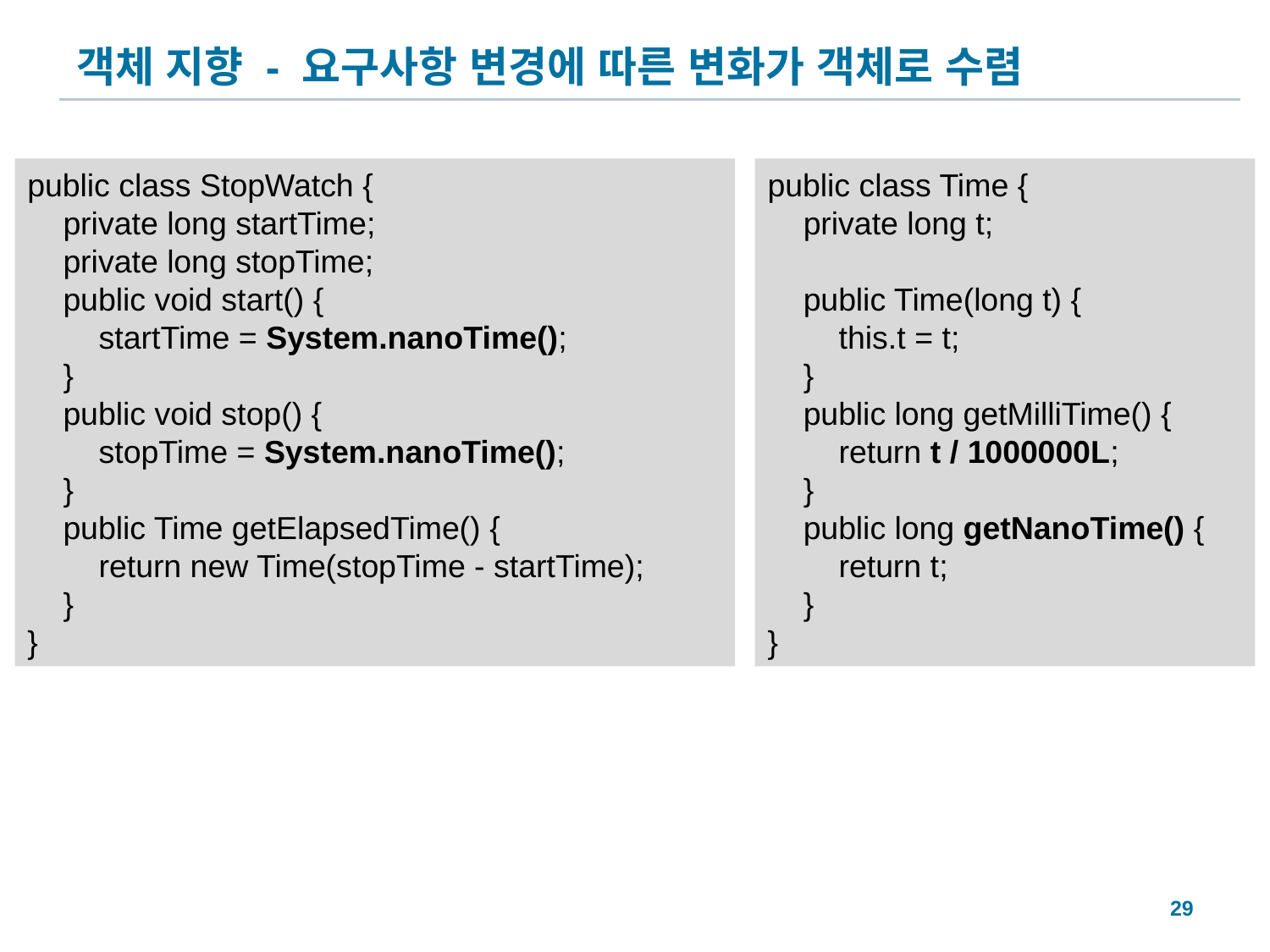

# 객체 지향 - 요구사항 변경에 따른 변화가 객체로 수렴
public class StopWatch {
    private long startTime;
    private long stopTime;
    public void start() {
        startTime = System.nanoTime();
    }
    public void stop() {
        stopTime = System.nanoTime();
    }
    public Time getElapsedTime() {
        return new Time(stopTime - startTime);
    }
}
public class Time {
    private long t;

    public Time(long t) {
        this.t = t;
    }
    public long getMilliTime() {
        return t / 1000000L;
    }
    public long getNanoTime() {
        return t;
    }
}
29